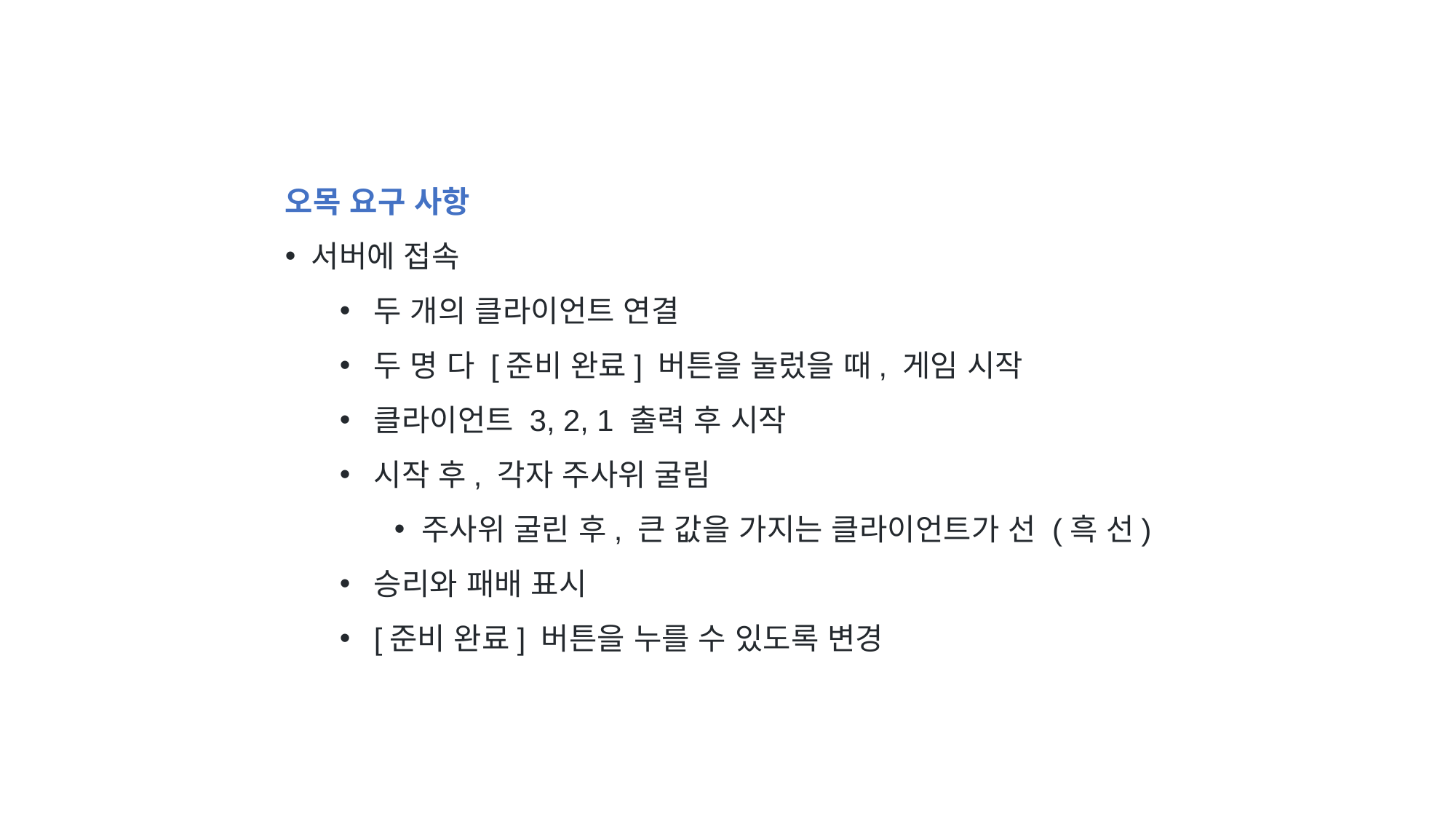

오목 요구 사항
 서버에 접속
두 개의 클라이언트 연결
두 명 다 [준비 완료] 버튼을 눌렀을 때, 게임 시작
클라이언트 3, 2, 1 출력 후 시작
시작 후, 각자 주사위 굴림
주사위 굴린 후, 큰 값을 가지는 클라이언트가 선 (흑 선)
승리와 패배 표시
[준비 완료] 버튼을 누를 수 있도록 변경